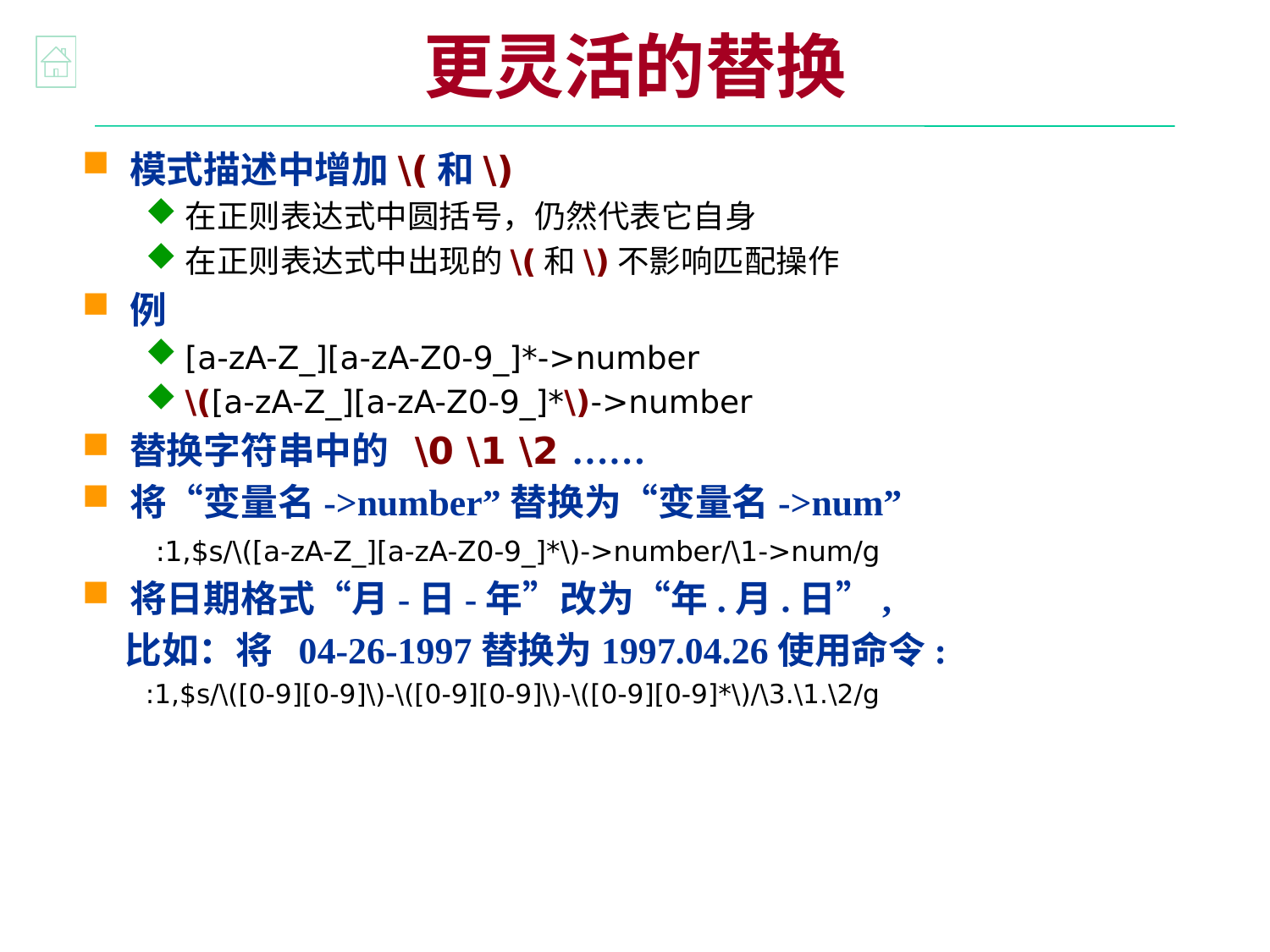

更灵活的替换

模式描述中增加\(和\)
在正则表达式中圆括号，仍然代表它自身
在正则表达式中出现的\(和\)不影响匹配操作
例
[a-zA-Z_][a-zA-Z0-9_]*->number
\([a-zA-Z_][a-zA-Z0-9_]*\)->number
替换字符串中的  \0 \1 \2 ……
将“变量名->number”替换为“变量名->num”
 :1,$s/\([a-zA-Z_][a-zA-Z0-9_]*\)->number/\1->num/g
将日期格式“月-日-年”改为“年.月.日”,
    比如：将  04-26-1997替换为1997.04.26使用命令:
:1,$s/\([0-9][0-9]\)-\([0-9][0-9]\)-\([0-9][0-9]*\)/\3.\1.\2/g